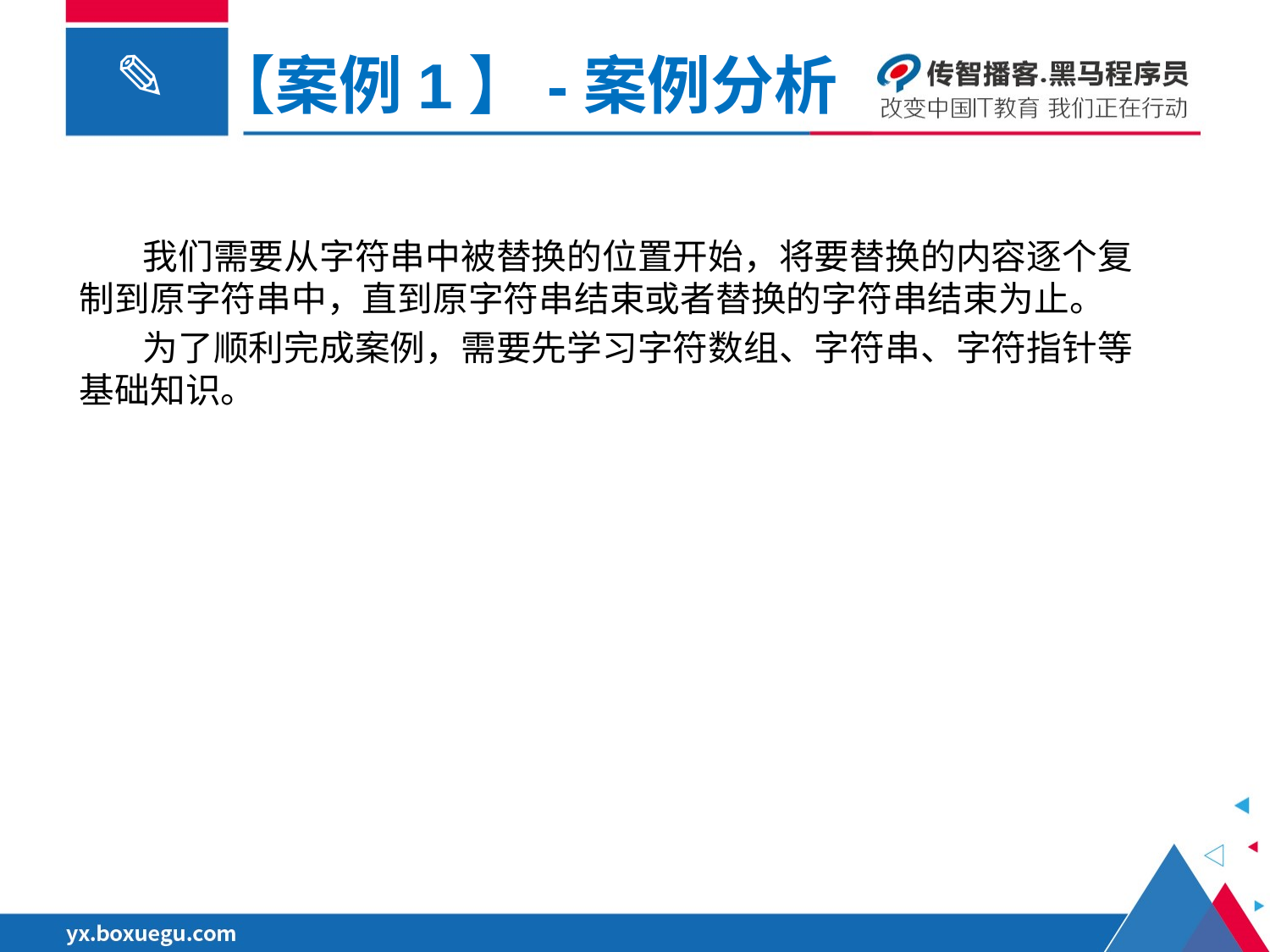

【案例1】-案例分析
       我们需要从字符串中被替换的位置开始，将要替换的内容逐个复制到原字符串中，直到原字符串结束或者替换的字符串结束为止。
       为了顺利完成案例，需要先学习字符数组、字符串、字符指针等基础知识。